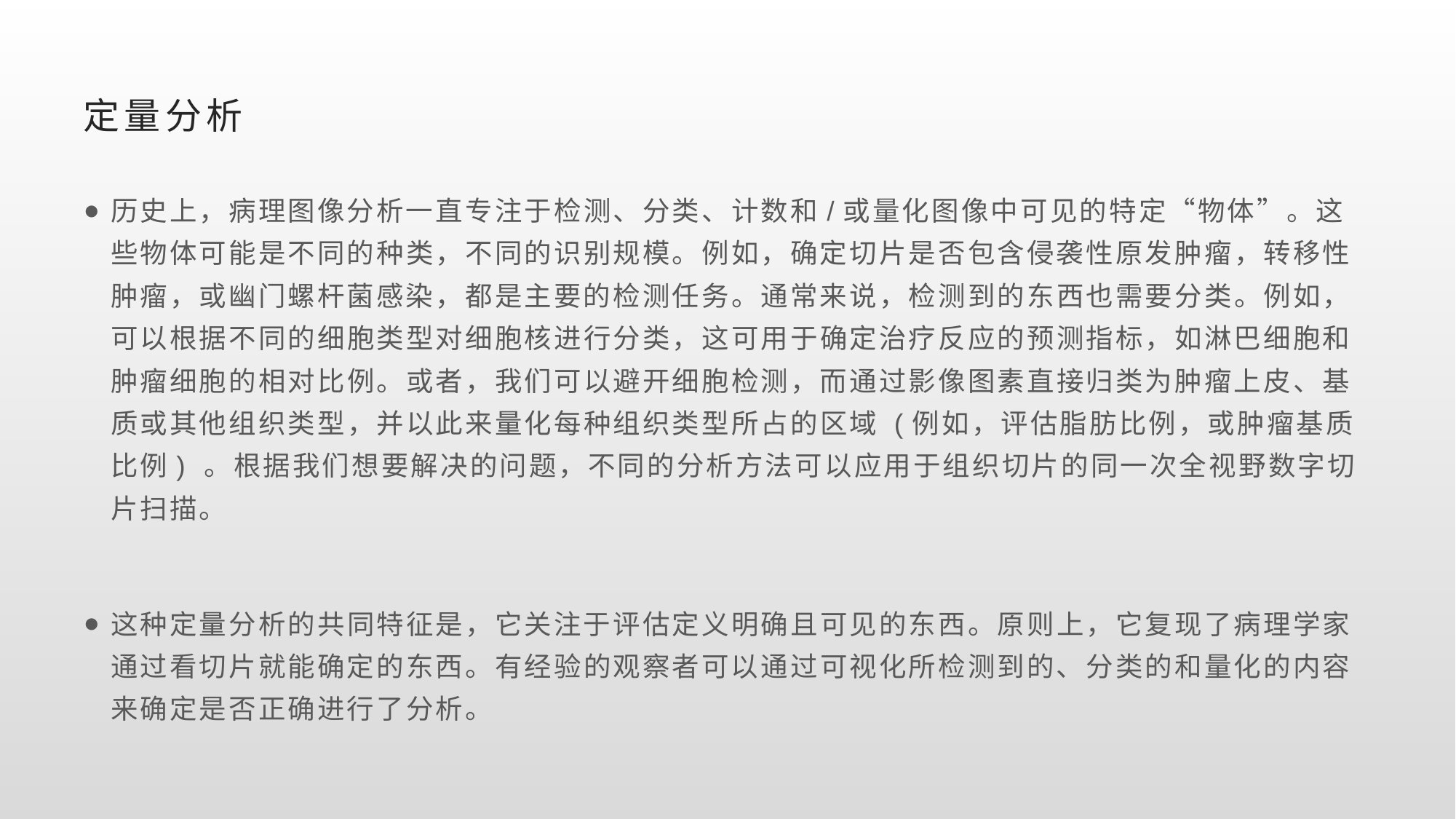

# 定量分析
历史上，病理图像分析一直专注于检测、分类、计数和/或量化图像中可见的特定“物体”。这些物体可能是不同的种类，不同的识别规模。例如，确定切片是否包含侵袭性原发肿瘤，转移性肿瘤，或幽门螺杆菌感染，都是主要的检测任务。通常来说，检测到的东西也需要分类。例如，可以根据不同的细胞类型对细胞核进行分类，这可用于确定治疗反应的预测指标，如淋巴细胞和肿瘤细胞的相对比例。或者，我们可以避开细胞检测，而通过影像图素直接归类为肿瘤上皮、基质或其他组织类型，并以此来量化每种组织类型所占的区域 (例如，评估脂肪比例，或肿瘤基质比例) 。根据我们想要解决的问题，不同的分析方法可以应用于组织切片的同一次全视野数字切片扫描。

这种定量分析的共同特征是，它关注于评估定义明确且可见的东西。原则上，它复现了病理学家通过看切片就能确定的东西。有经验的观察者可以通过可视化所检测到的、分类的和量化的内容来确定是否正确进行了分析。